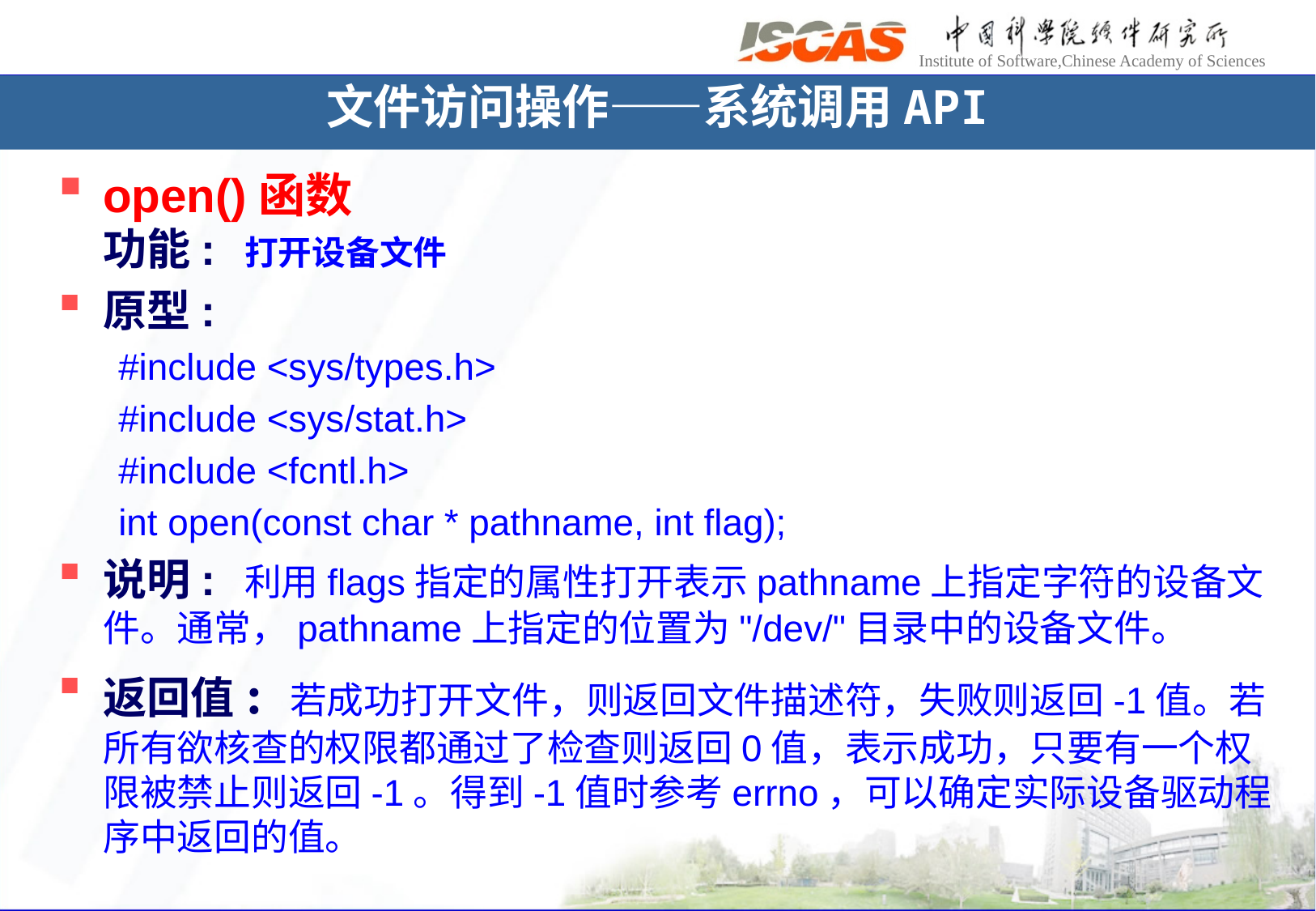

文件访问操作——系统调用API
open()函数
功能: 打开设备文件
原型:
#include <sys/types.h>
#include <sys/stat.h>
#include <fcntl.h>
int open(const char * pathname, int flag);
说明: 利用flags指定的属性打开表示pathname上指定字符的设备文件。通常，pathname上指定的位置为"/dev/"目录中的设备文件。
返回值: 若成功打开文件，则返回文件描述符，失败则返回-1值。若所有欲核查的权限都通过了检查则返回0值，表示成功，只要有一个权限被禁止则返回-1。得到-1值时参考errno，可以确定实际设备驱动程序中返回的值。